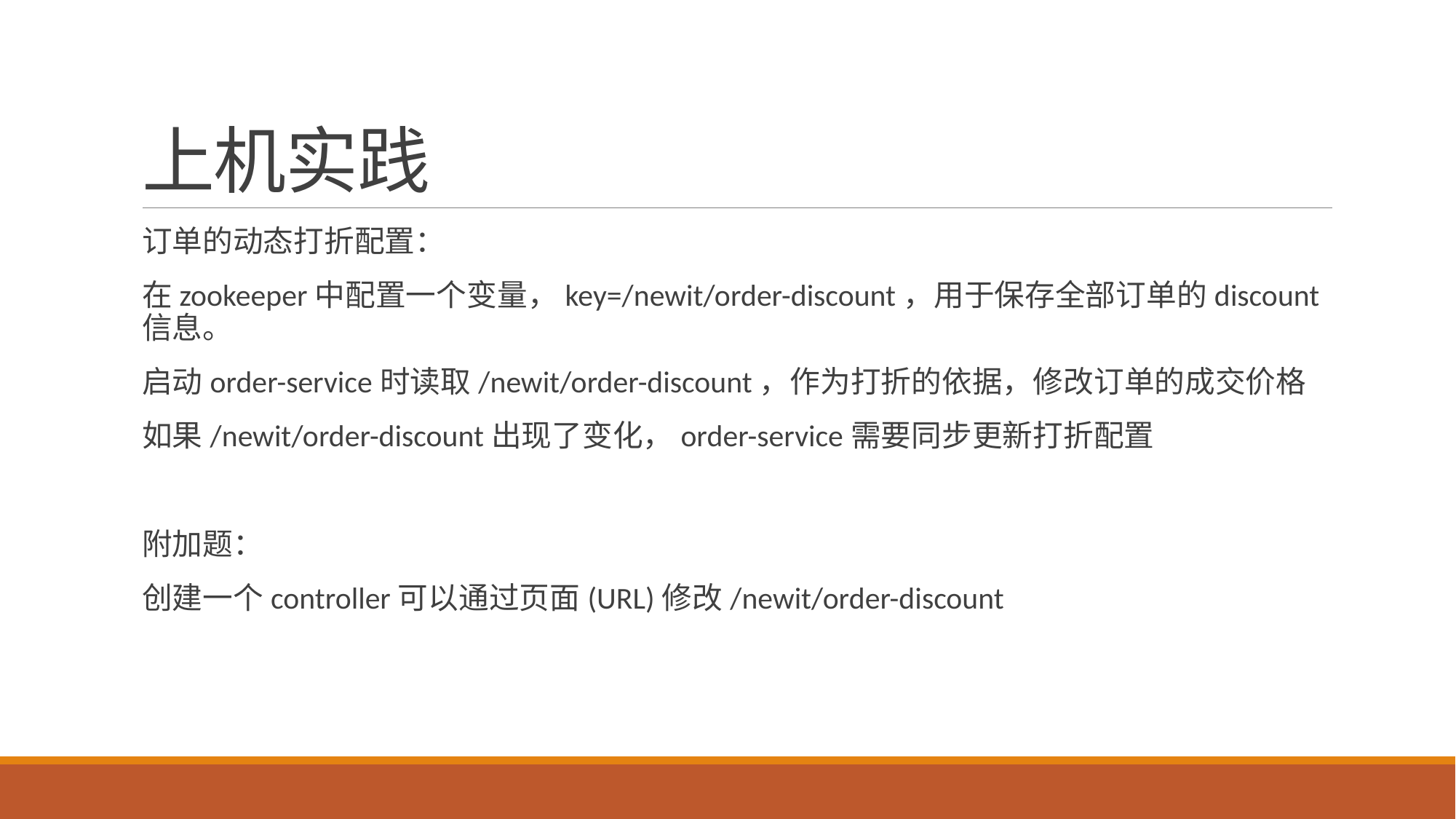

# 上机实践
订单的动态打折配置：
在zookeeper中配置一个变量，key=/newit/order-discount，用于保存全部订单的discount信息。
启动order-service时读取/newit/order-discount，作为打折的依据，修改订单的成交价格
如果/newit/order-discount出现了变化，order-service需要同步更新打折配置

附加题：
创建一个controller可以通过页面(URL)修改/newit/order-discount